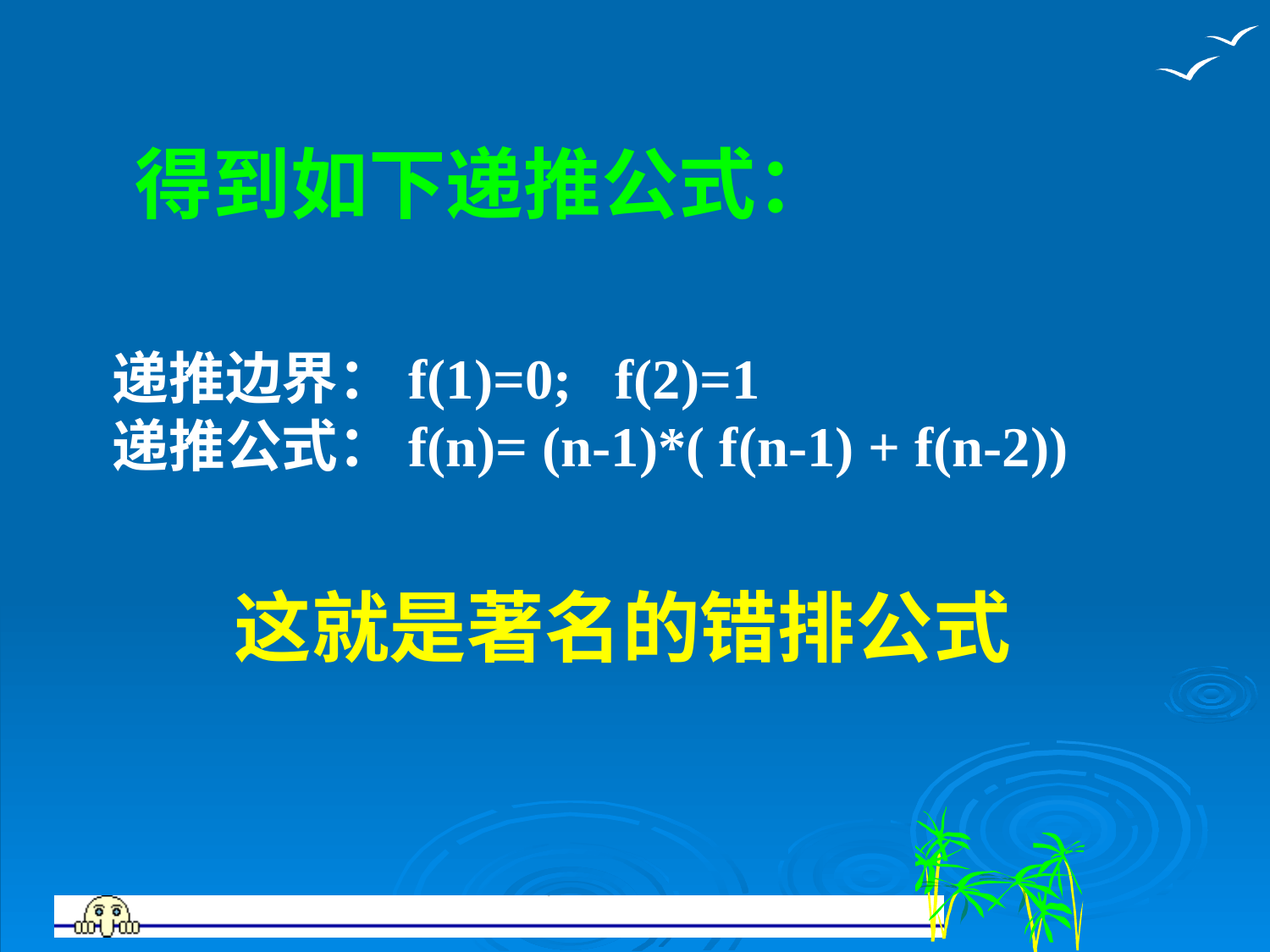

# 得到如下递推公式：
递推边界：f(1)=0;   f(2)=1
递推公式：f(n)= (n-1)*( f(n-1) + f(n-2))
这就是著名的错排公式